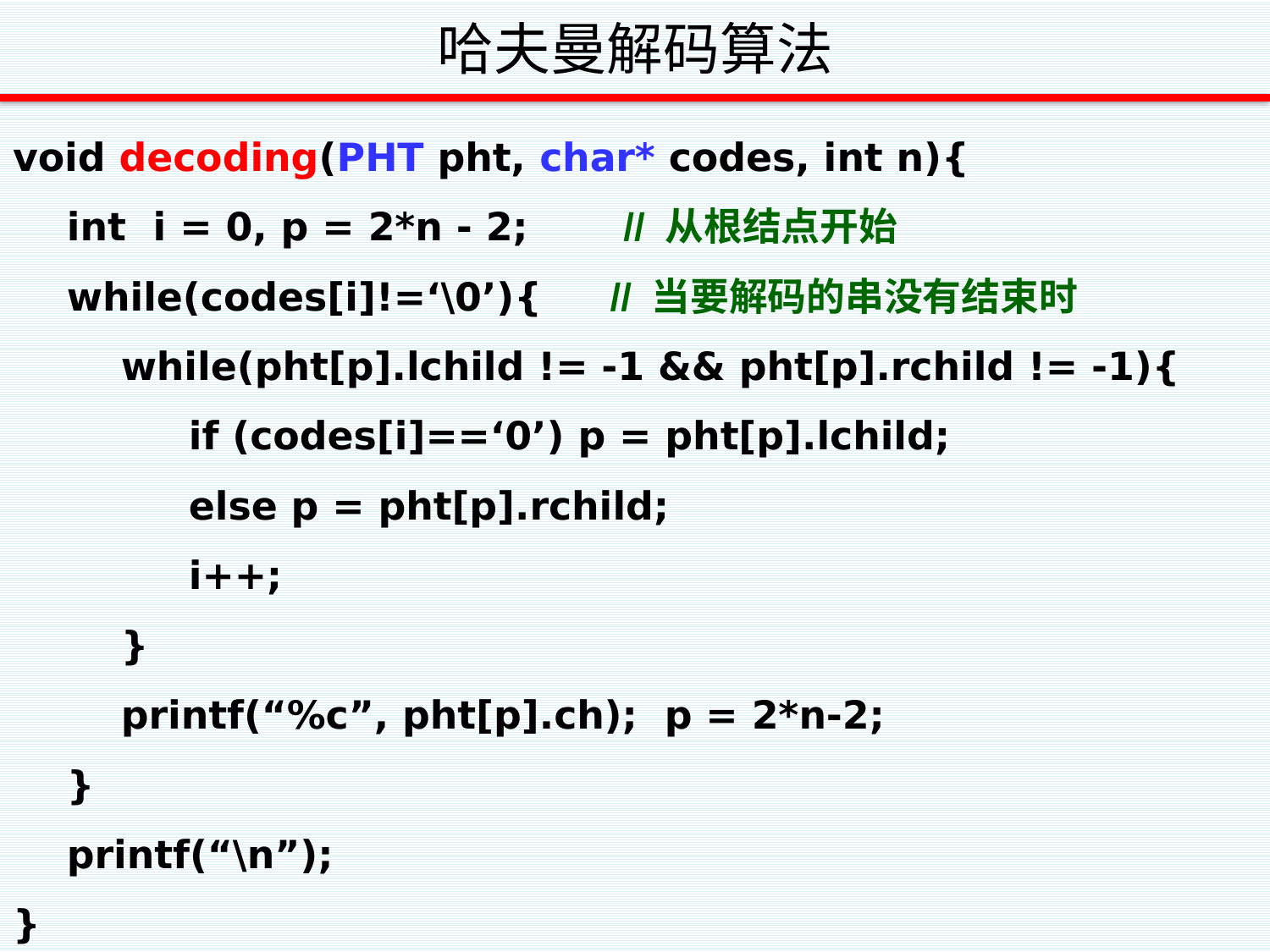

# 哈夫曼解码算法
void decoding(PHT pht, char* codes, int n){
    int  i = 0, p = 2*n - 2;       // 从根结点开始
    while(codes[i]!=‘\0’){     // 当要解码的串没有结束时
        while(pht[p].lchild != -1 && pht[p].rchild != -1){
             if (codes[i]==‘0’) p = pht[p].lchild;
             else p = pht[p].rchild;
             i++;
        }
        printf(“%c”, pht[p].ch);  p = 2*n-2;
    }
    printf(“\n”);
}